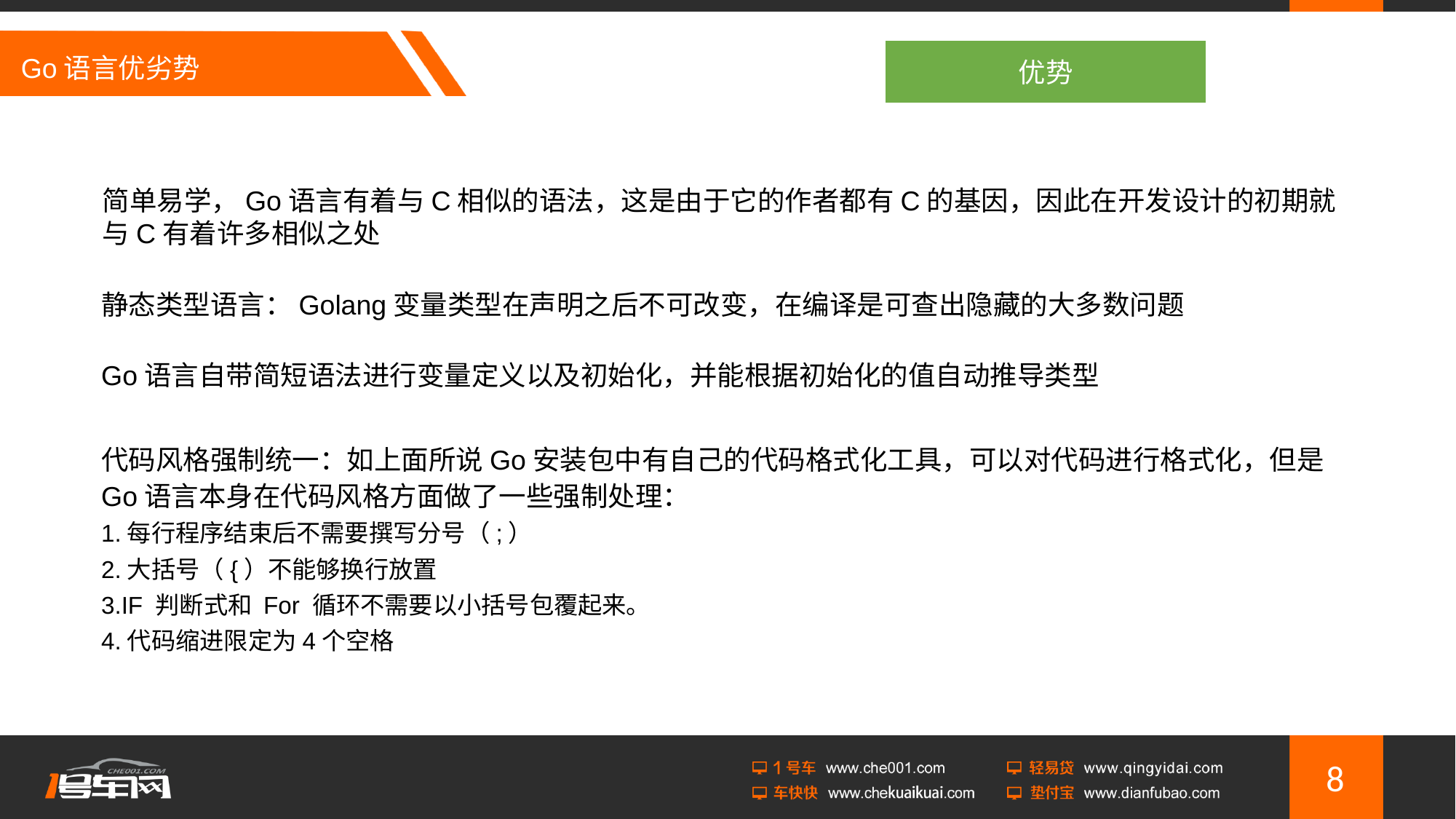

# Go语言优劣势
优势
简单易学，Go语言有着与C相似的语法，这是由于它的作者都有C的基因，因此在开发设计的初期就与C有着许多相似之处
静态类型语言：Golang变量类型在声明之后不可改变，在编译是可查出隐藏的大多数问题
Go语言自带简短语法进行变量定义以及初始化，并能根据初始化的值自动推导类型
代码风格强制统一：如上面所说Go安装包中有自己的代码格式化工具，可以对代码进行格式化，但是Go语言本身在代码风格方面做了一些强制处理：
1.每行程序结束后不需要撰写分号（;）
2.大括号（{）不能够换行放置
3.IF 判断式和 For 循环不需要以小括号包覆起来。
4.代码缩进限定为4个空格
8